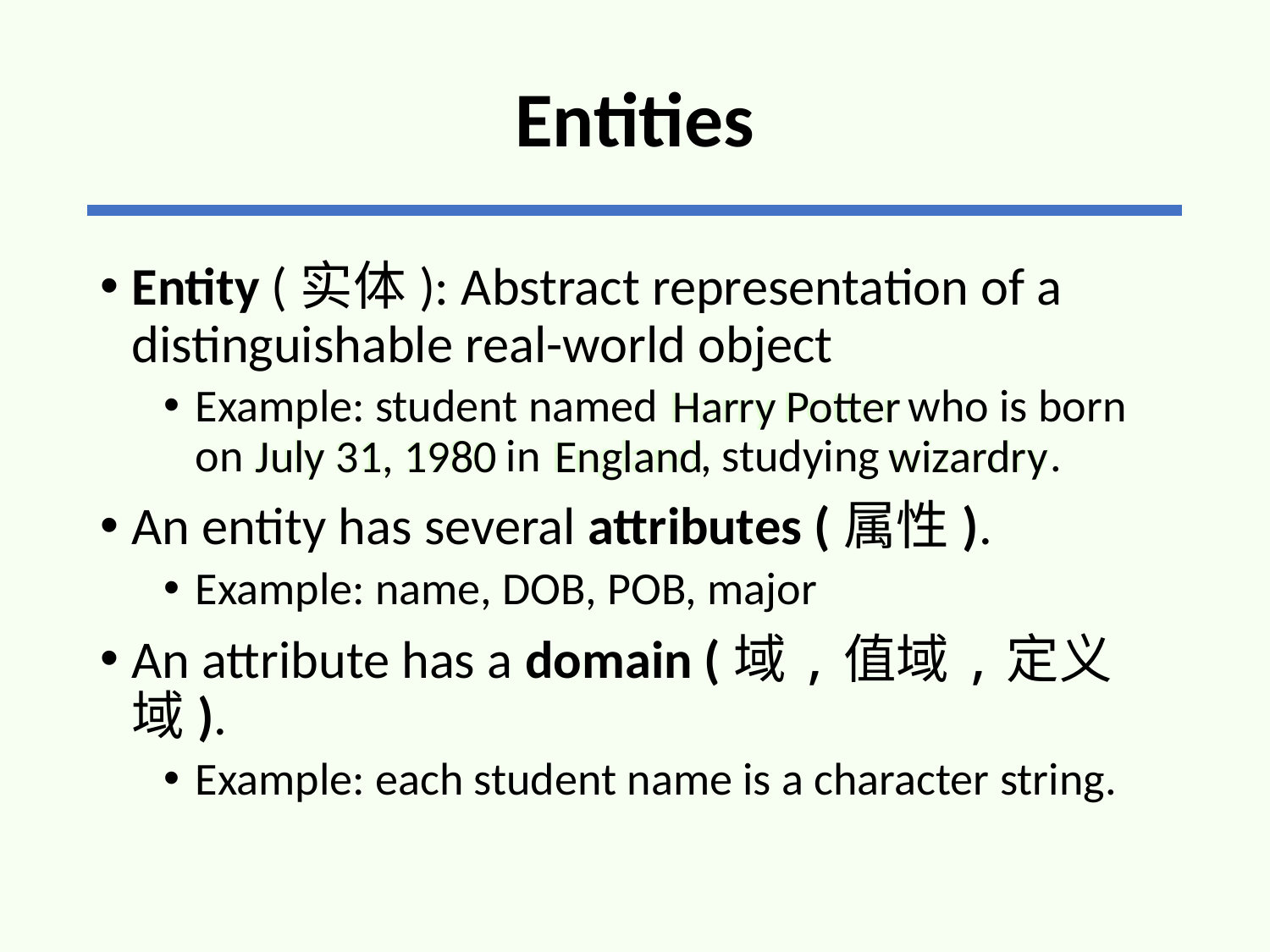

# Entities
Entity (实体): Abstract representation of a distinguishable real-world object
Example: student named Harry Potter who is born on July 31, 1980 in England, studying wizardry.
An entity has several attributes (属性).
Example: name, DOB, POB, major
An attribute has a domain (域,值域,定义域).
Example: each student name is a character string.
Harry Potter
July 31, 1980
England
wizardry